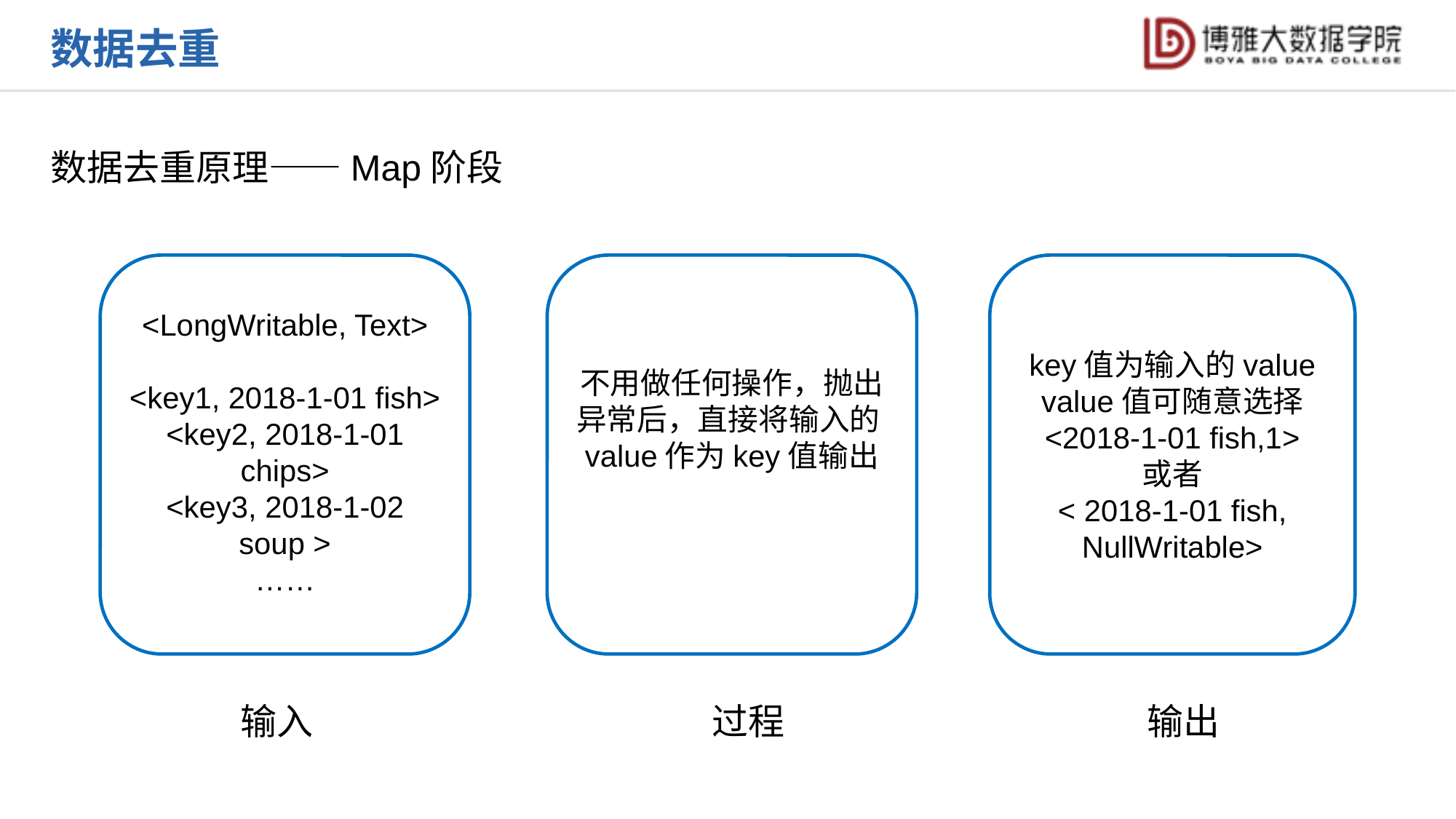

数据去重
数据去重原理——Map阶段

<LongWritable, Text>

<key1, 2018-1-01 fish>
<key2, 2018-1-01 chips>
<key3, 2018-1-02 soup >
……

不用做任何操作，抛出异常后，直接将输入的value作为key值输出

key值为输入的value
value值可随意选择
<2018-1-01 fish,1>
或者
< 2018-1-01 fish, NullWritable>
输出
过程
输入